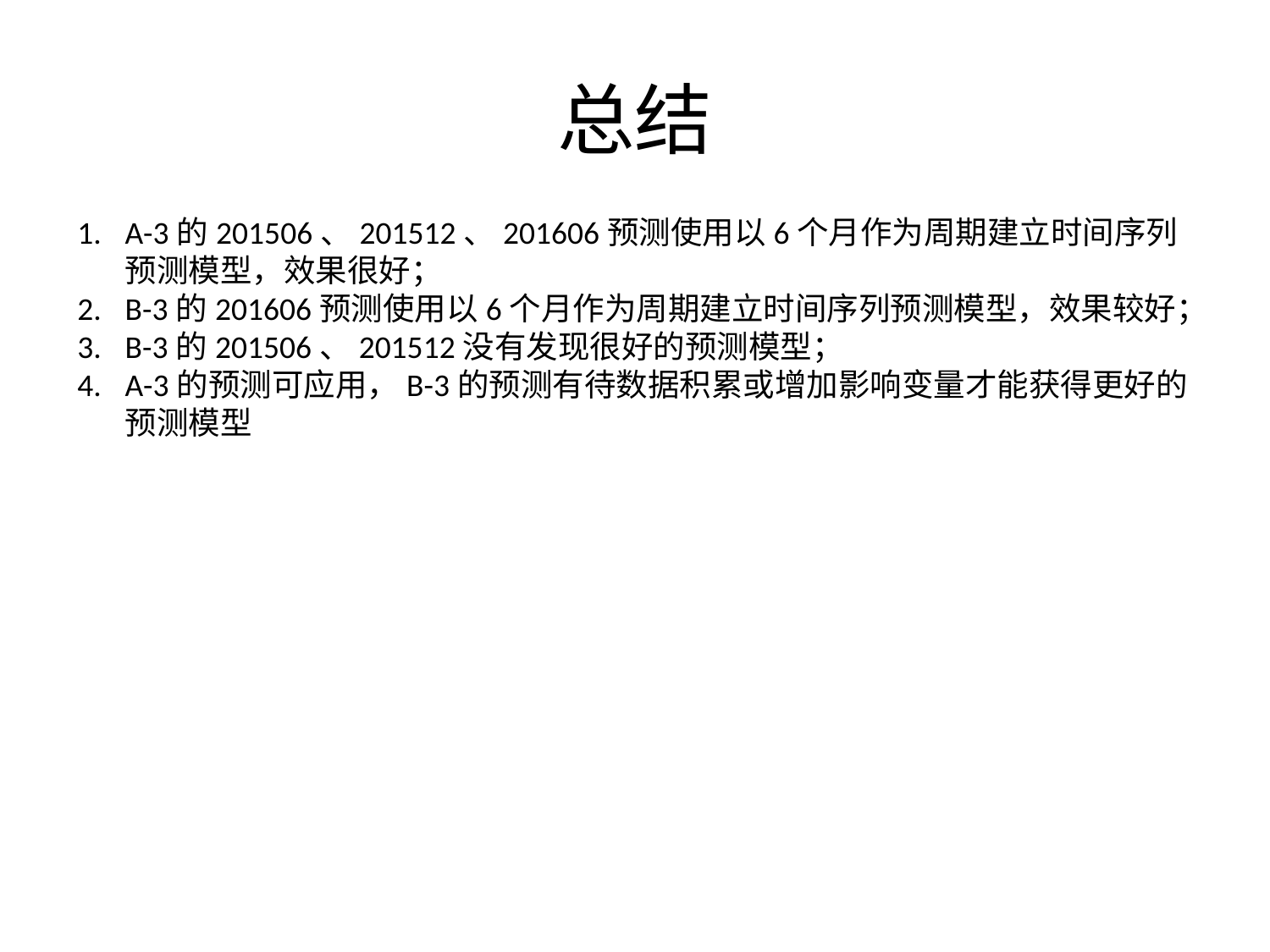

# 总结
A-3的201506、201512、201606预测使用以6个月作为周期建立时间序列预测模型，效果很好；
B-3的201606预测使用以6个月作为周期建立时间序列预测模型，效果较好；
B-3的201506、201512没有发现很好的预测模型；
A-3的预测可应用，B-3的预测有待数据积累或增加影响变量才能获得更好的预测模型